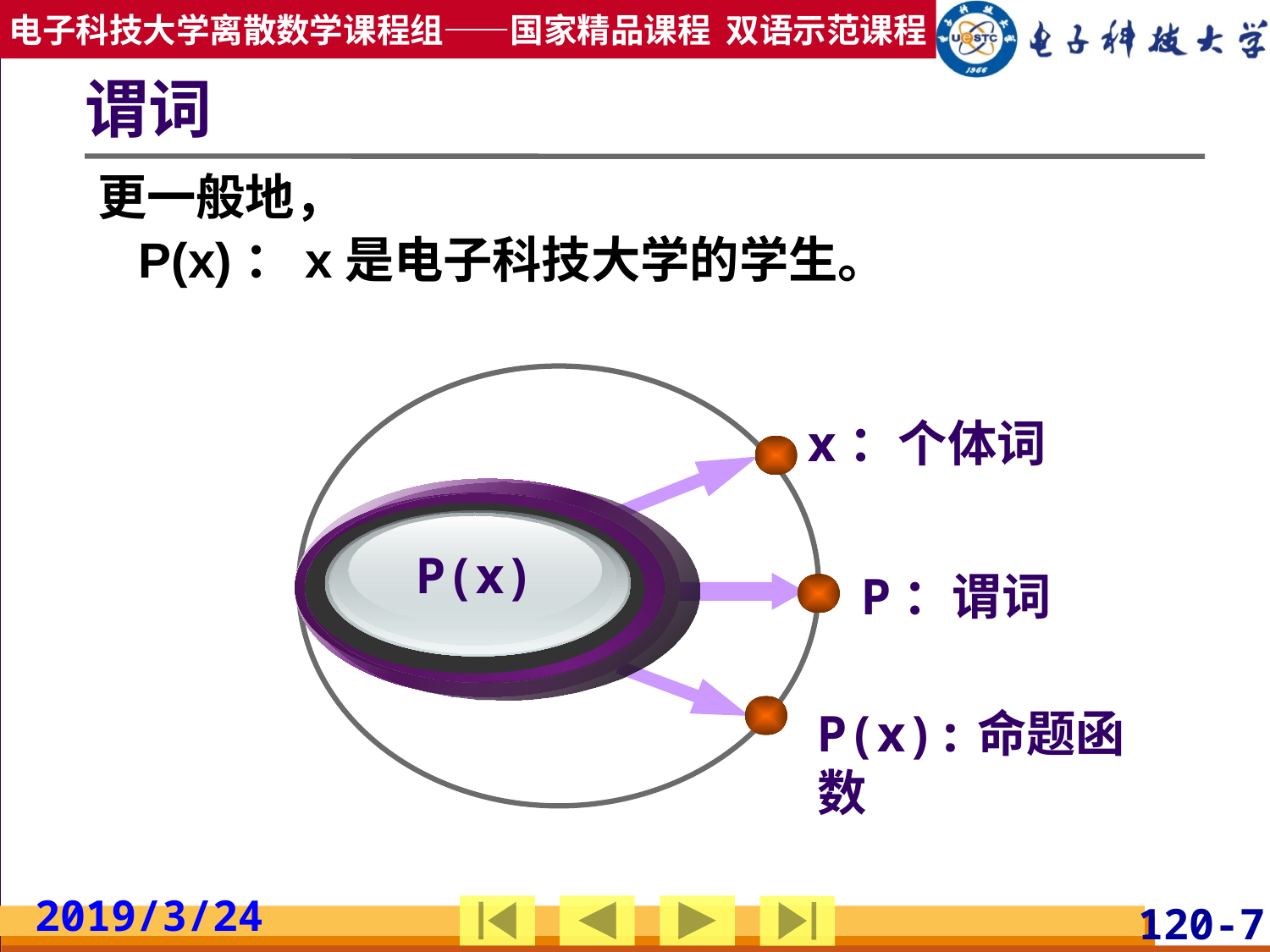

# 谓词
更一般地，
   P(x)：x是电子科技大学的学生。

P(x)

x：个体词
P：谓词
P(x):命题函数
2019/3/24